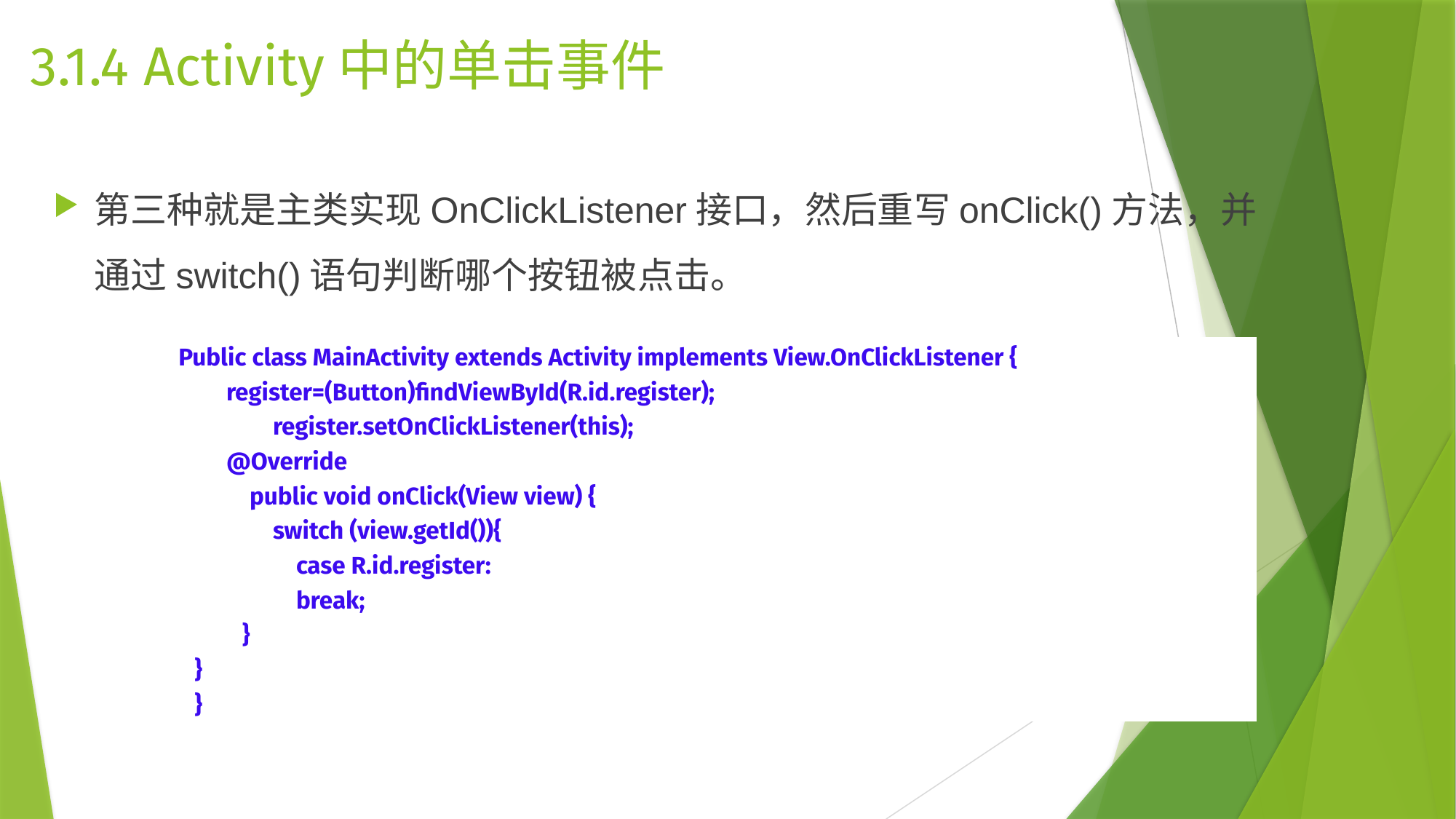

3.1.4 Activity中的单击事件
第三种就是主类实现OnClickListener接口，然后重写onClick()方法，并通过switch()语句判断哪个按钮被点击。
| Public class MainActivity extends Activity implements View.OnClickListener { register=(Button)findViewById(R.id.register); register.setOnClickListener(this); @Override public void onClick(View view) { switch (view.getId()){ case R.id.register: break; } } } |
| --- |